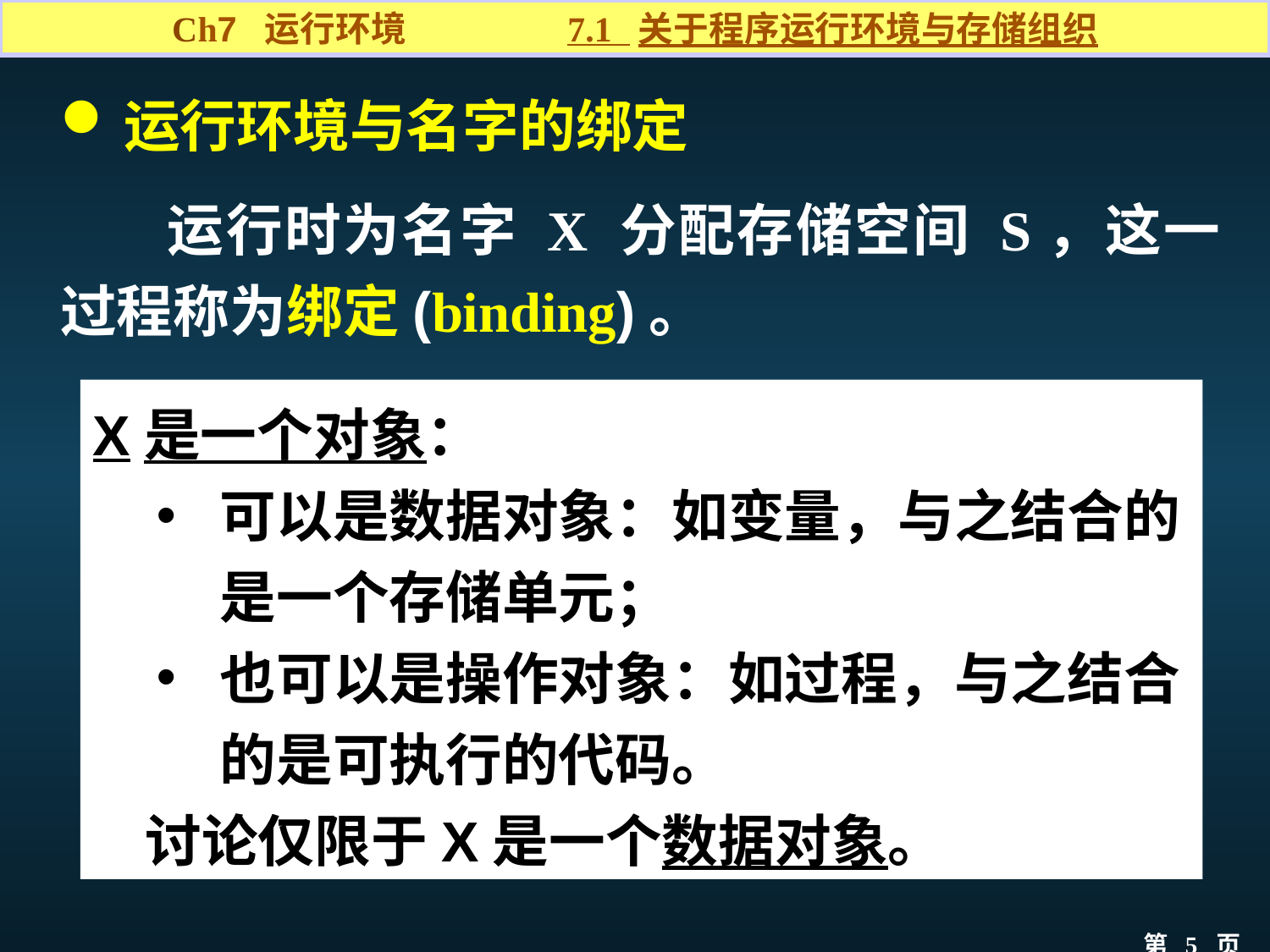

Ch7  运行环境                   7.1  关于程序运行环境与存储组织
运行环境与名字的绑定
       运行时为名字 X 分配存储空间 S，这一过程称为绑定(binding)。
X是一个对象：
可以是数据对象：如变量，与之结合的是一个存储单元；
也可以是操作对象：如过程，与之结合的是可执行的代码。
   讨论仅限于X是一个数据对象。